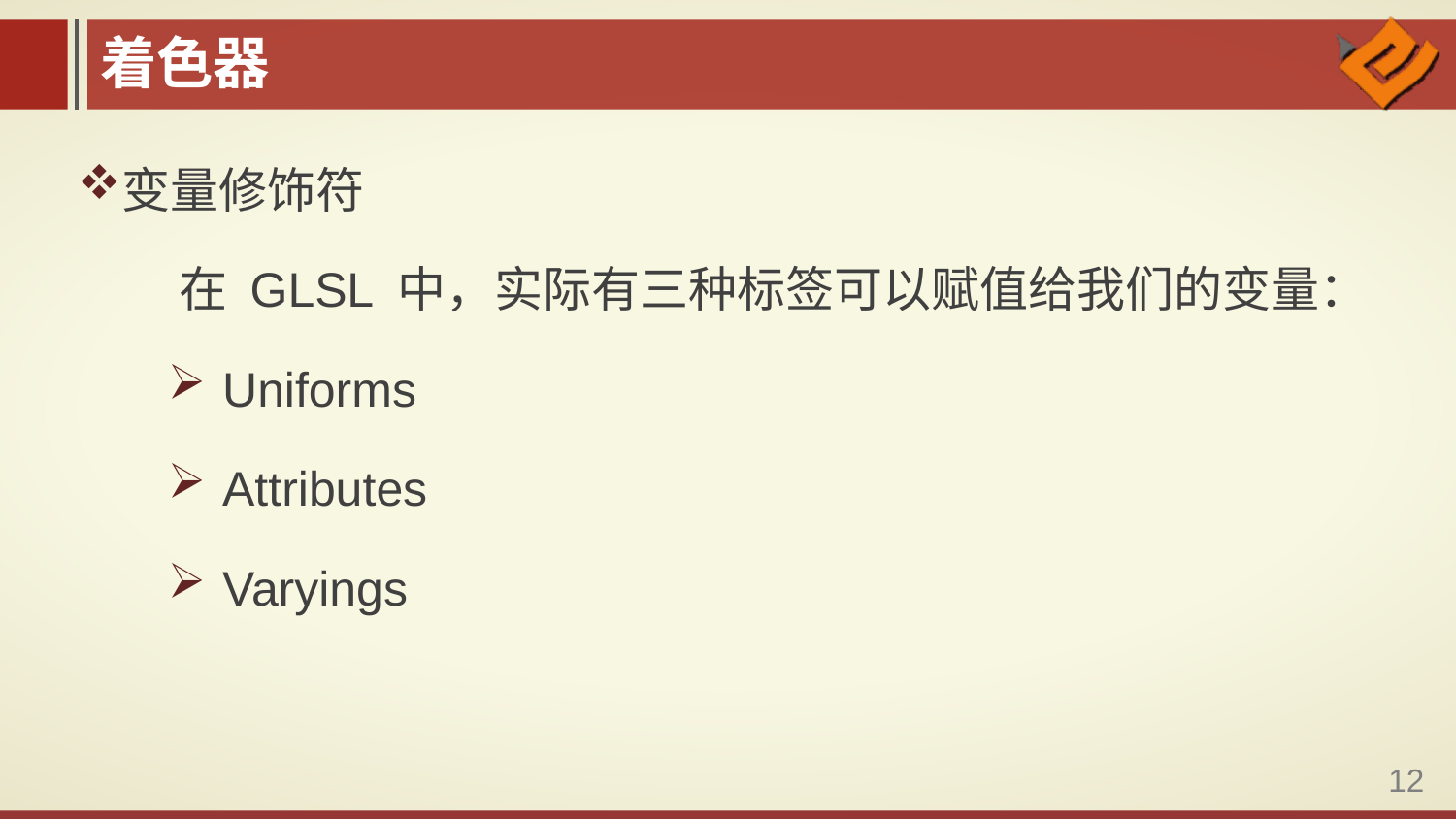

着色器
变量修饰符
在 GLSL 中，实际有三种标签可以赋值给我们的变量：
Uniforms
Attributes
Varyings